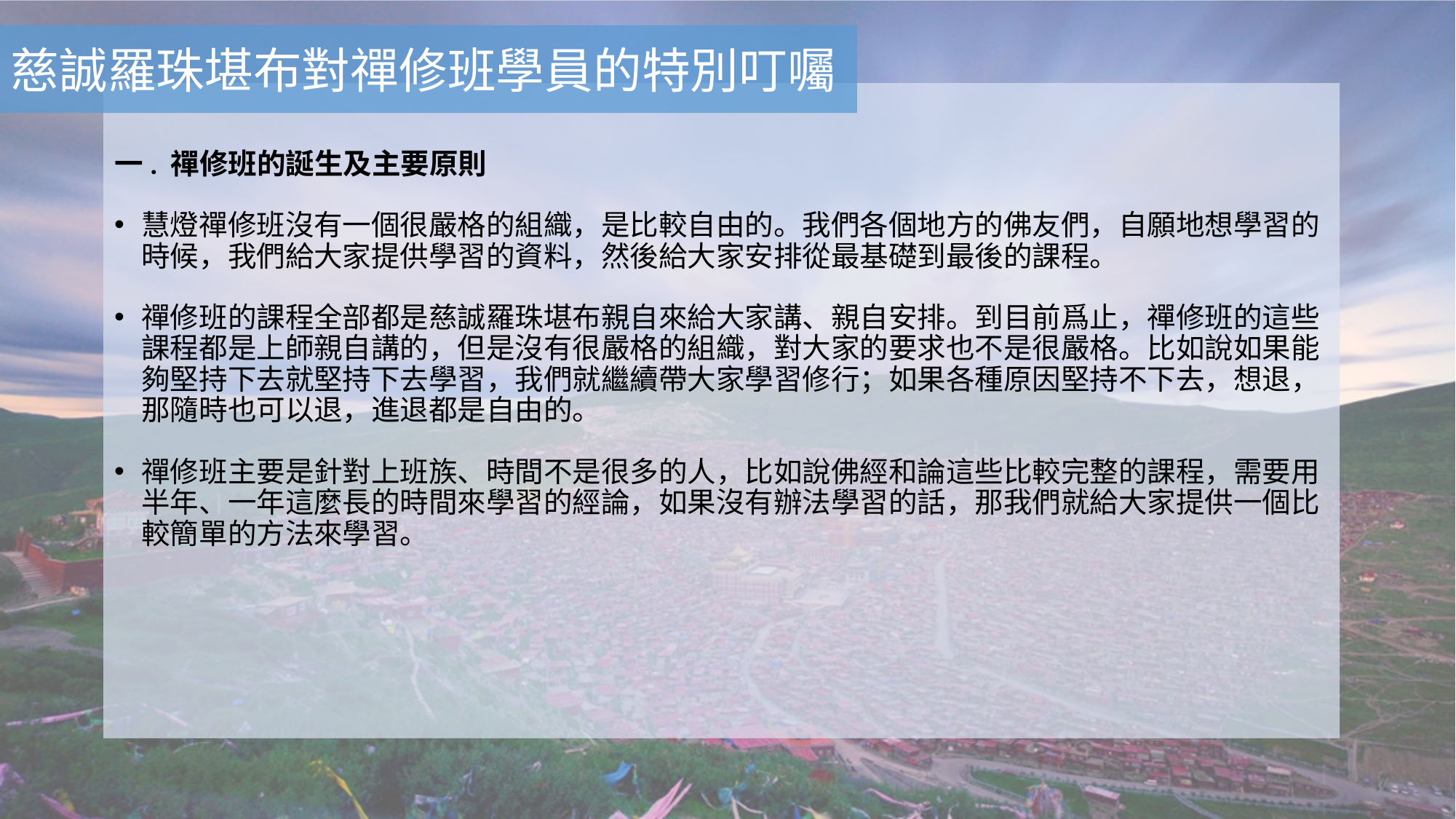

慈誠羅珠堪布對禪修班學員的特別叮囑

一. 禪修班的誕生及主要原則
慧燈禪修班沒有一個很嚴格的組織，是比較自由的。我們各個地方的佛友們，自願地想學習的時候，我們給大家提供學習的資料，然後給大家安排從最基礎到最後的課程。
禪修班的課程全部都是慈誠羅珠堪布親自來給大家講、親自安排。到目前爲止，禪修班的這些課程都是上師親自講的，但是沒有很嚴格的組織，對大家的要求也不是很嚴格。比如說如果能夠堅持下去就堅持下去學習，我們就繼續帶大家學習修行；如果各種原因堅持不下去，想退，那隨時也可以退，進退都是自由的。
禪修班主要是針對上班族、時間不是很多的人，比如說佛經和論這些比較完整的課程，需要用半年、一年這麼長的時間來學習的經論，如果沒有辦法學習的話，那我們就給大家提供一個比較簡單的方法來學習。